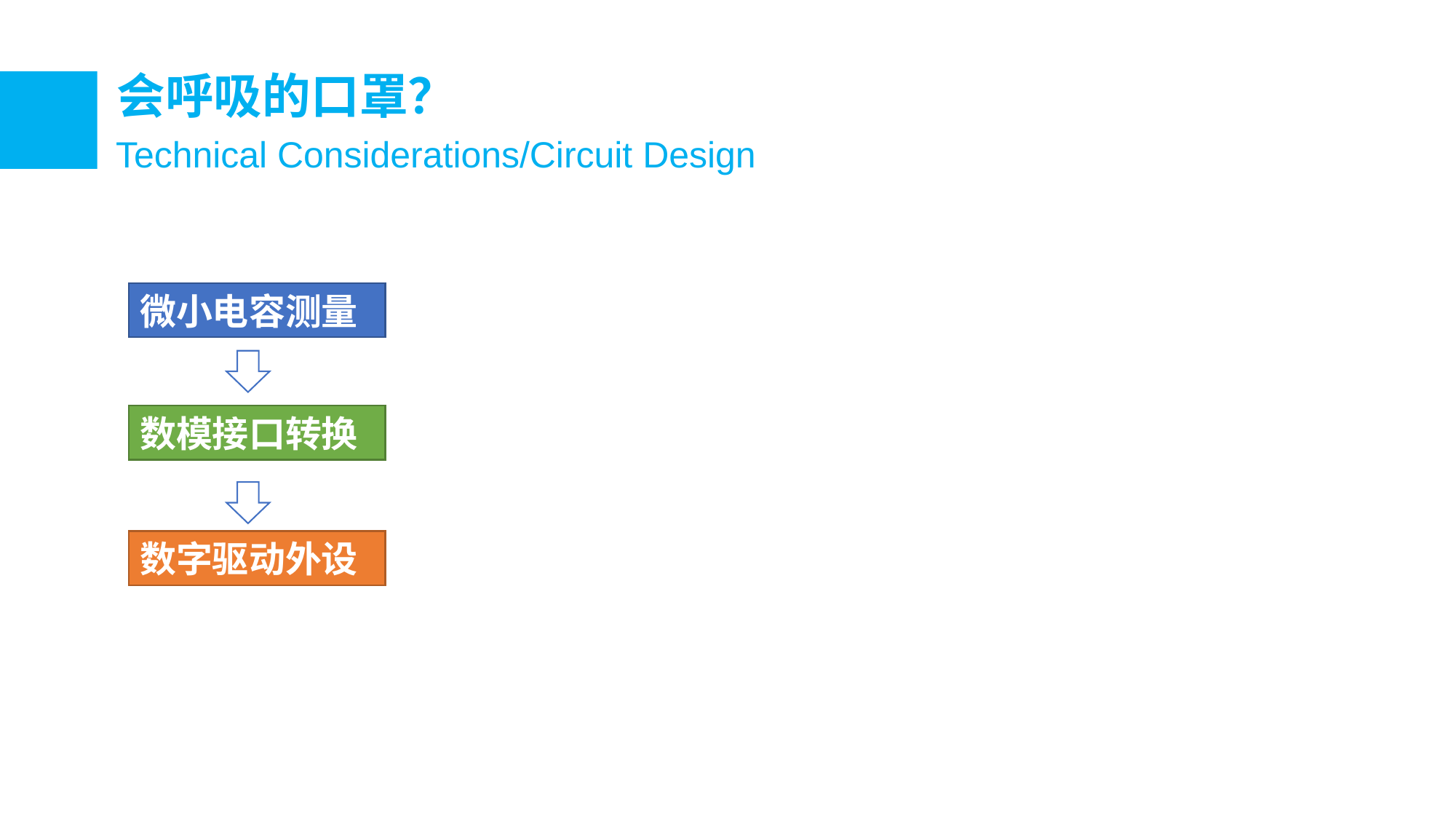

会呼吸的口罩？

Technical Considerations/Circuit Design
微小电容测量

数模接口转换

数字驱动外设